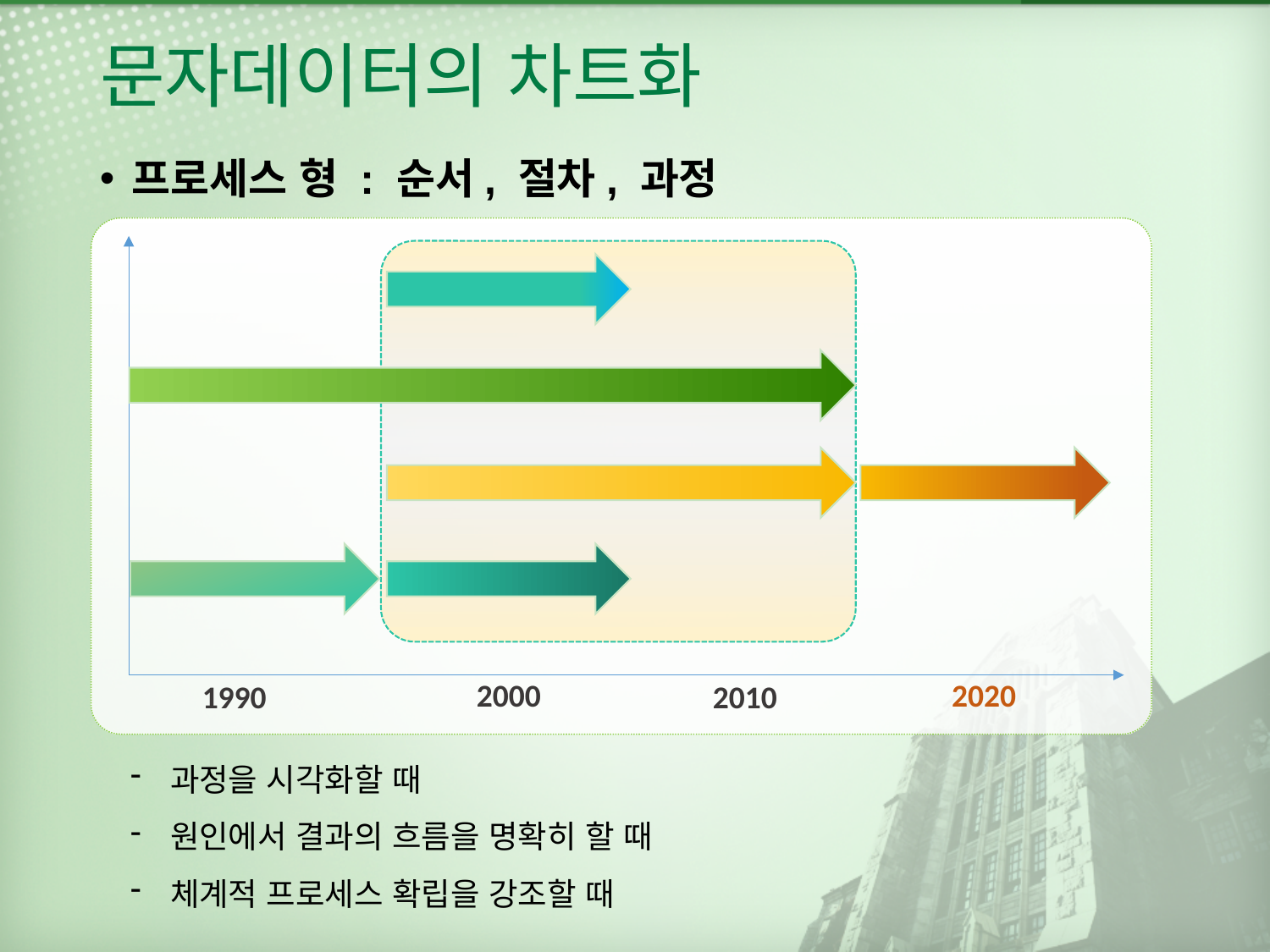

# 문자데이터의 차트화
프로세스 형 : 순서, 절차, 과정

2020
2000
1990
2010
과정을 시각화할 때
원인에서 결과의 흐름을 명확히 할 때
체계적 프로세스 확립을 강조할 때